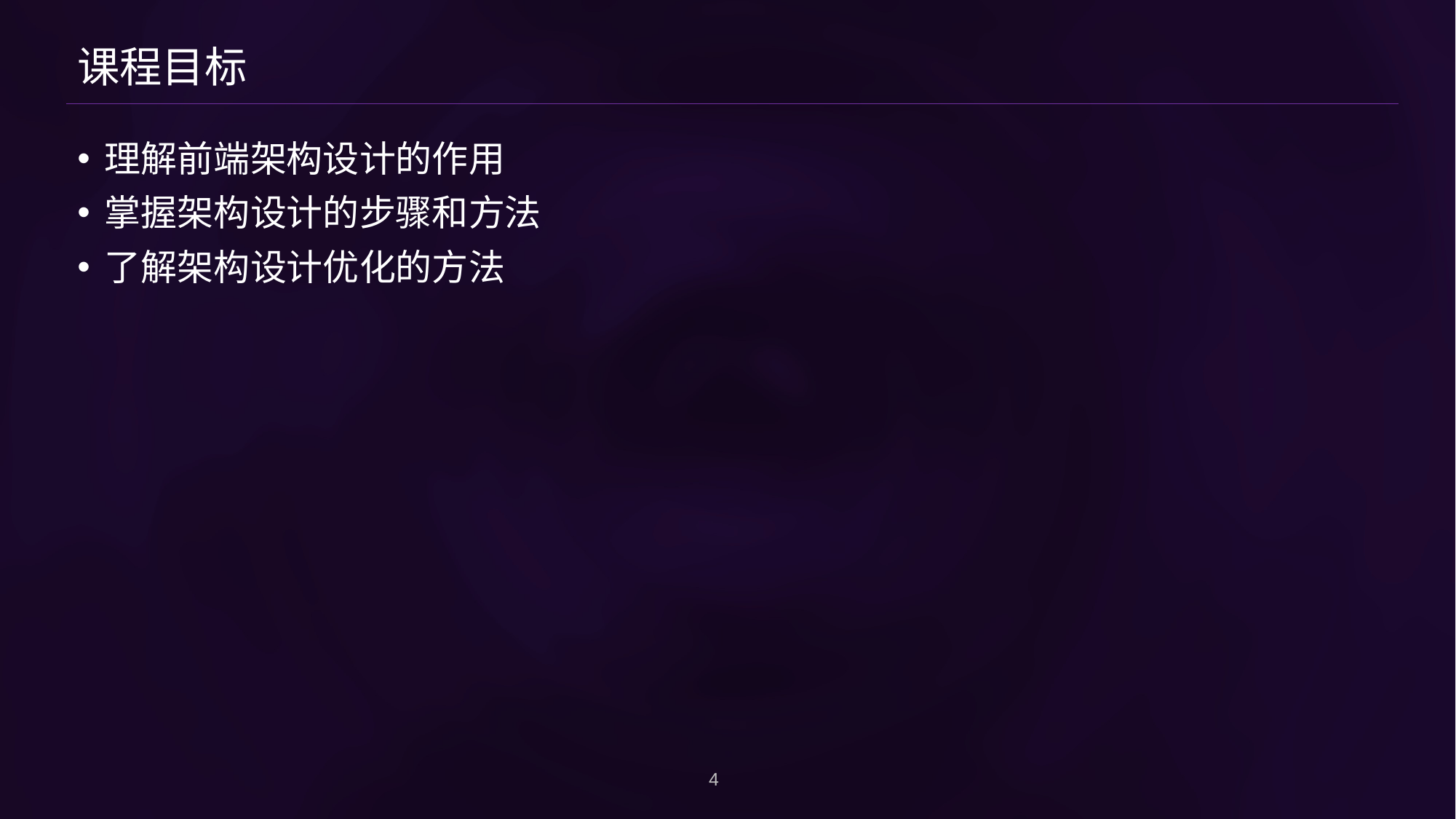

# 课程目标
理解前端架构设计的作用
掌握架构设计的步骤和方法
了解架构设计优化的方法
4